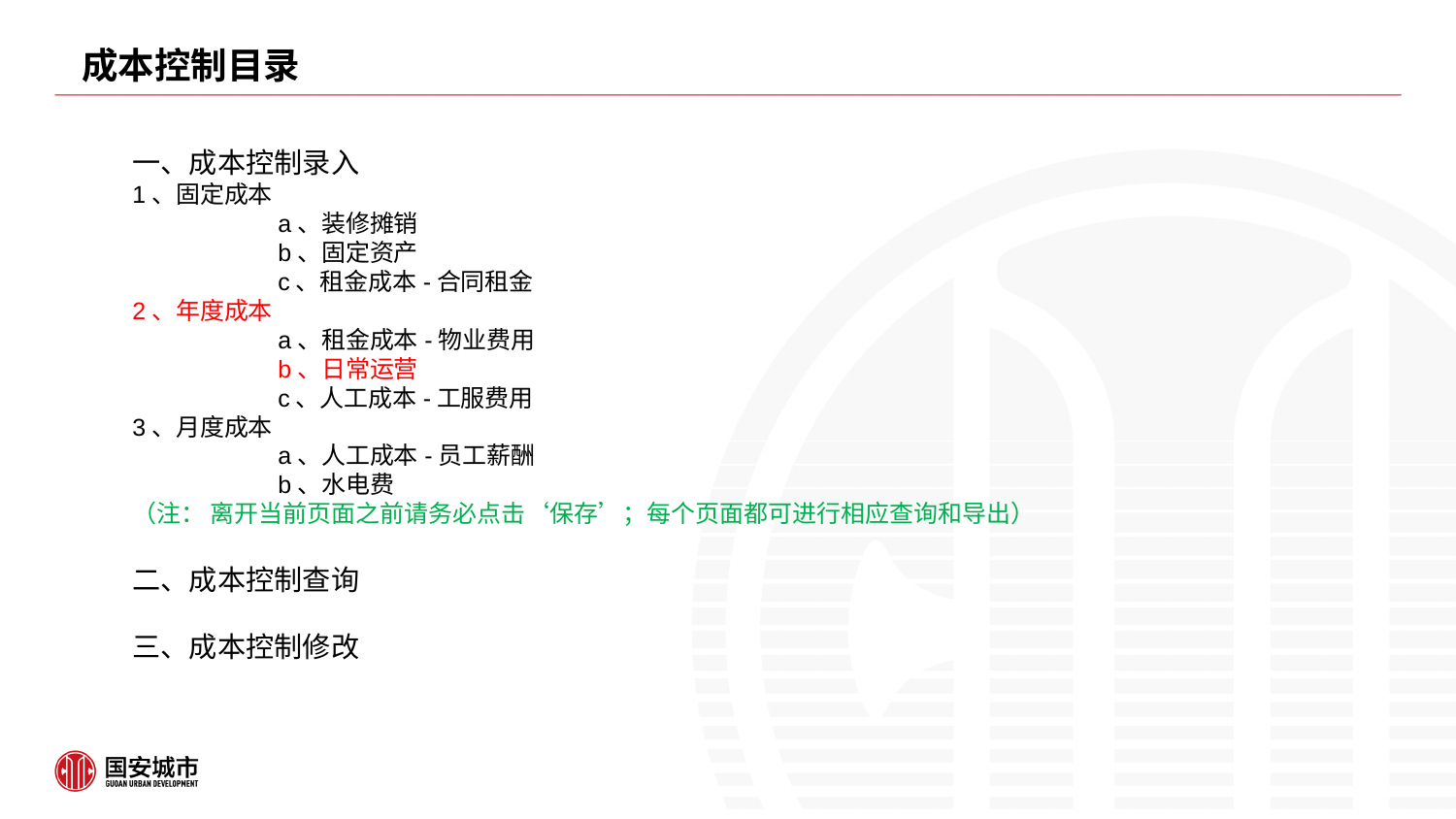

# 成本控制目录
一、成本控制录入
1、固定成本
	a、装修摊销
	b、固定资产
	c、租金成本-合同租金
2、年度成本
	a、租金成本-物业费用
	b、日常运营
	c、人工成本-工服费用
3、月度成本
	a、人工成本-员工薪酬
	b、水电费
（注： 离开当前页面之前请务必点击‘保存’；每个页面都可进行相应查询和导出）

二、成本控制查询

三、成本控制修改